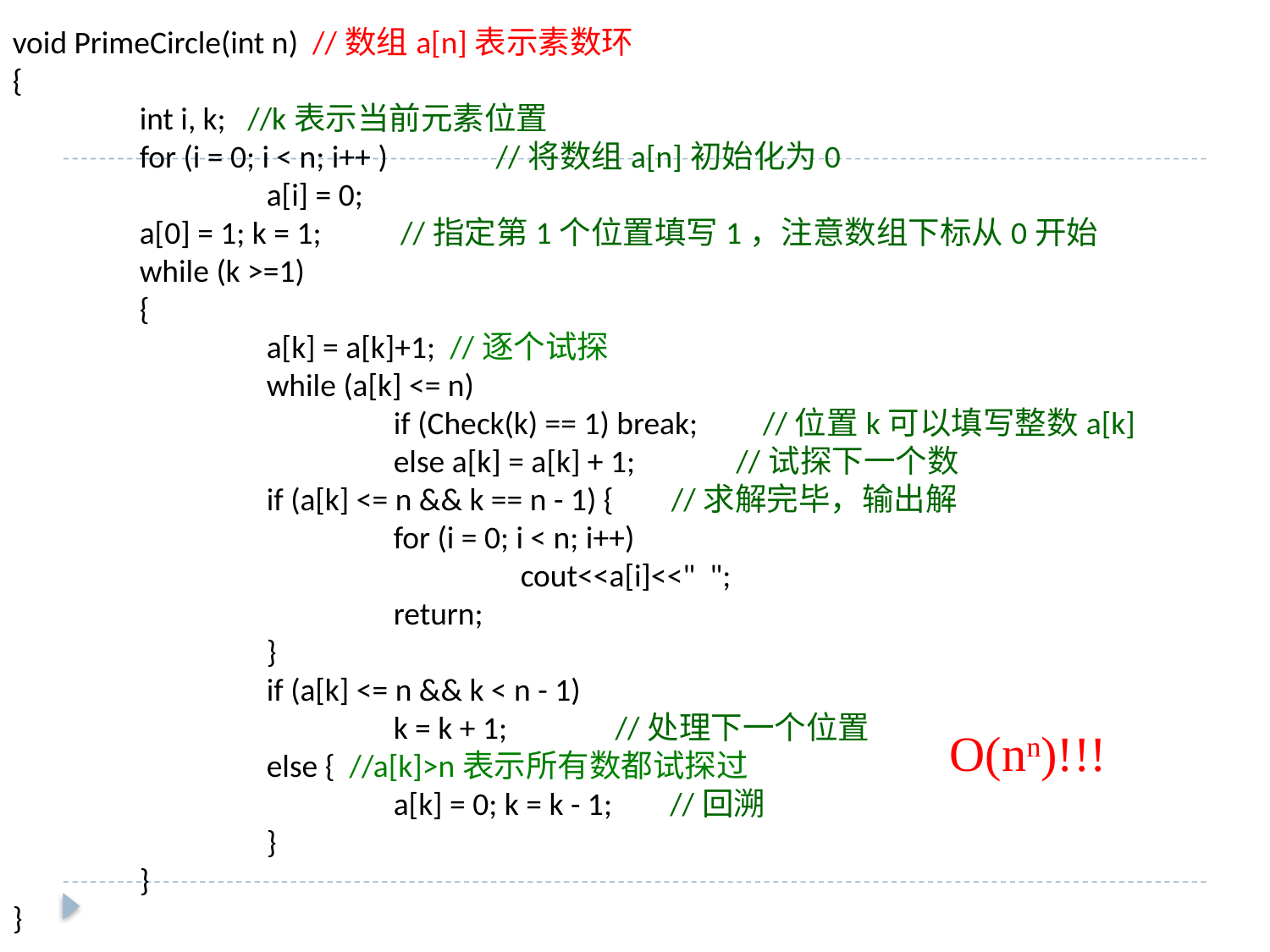

void PrimeCircle(int n)  //数组a[n]表示素数环
{
	int i, k;   //k表示当前元素位置
	for (i = 0; i < n; i++ )               //将数组a[n]初始化为0
		a[i] = 0;
	a[0] = 1; k = 1;           //指定第1个位置填写1，注意数组下标从0开始
	while (k >=1)
	{
		a[k] = a[k]+1;  //逐个试探
		while (a[k] <= n)
			if (Check(k) == 1) break;         //位置k可以填写整数a[k]
			else a[k] = a[k] + 1;              //试探下一个数
		if (a[k] <= n && k == n - 1) {        //求解完毕，输出解
			for (i = 0; i < n; i++)
				cout<<a[i]<<"  ";
			return;
		}
		if (a[k] <= n && k < n - 1)
			k = k + 1;               //处理下一个位置
		else {  //a[k]>n表示所有数都试探过
			a[k] = 0; k = k - 1;        //回溯
		}
	}
}
O(nn)!!!